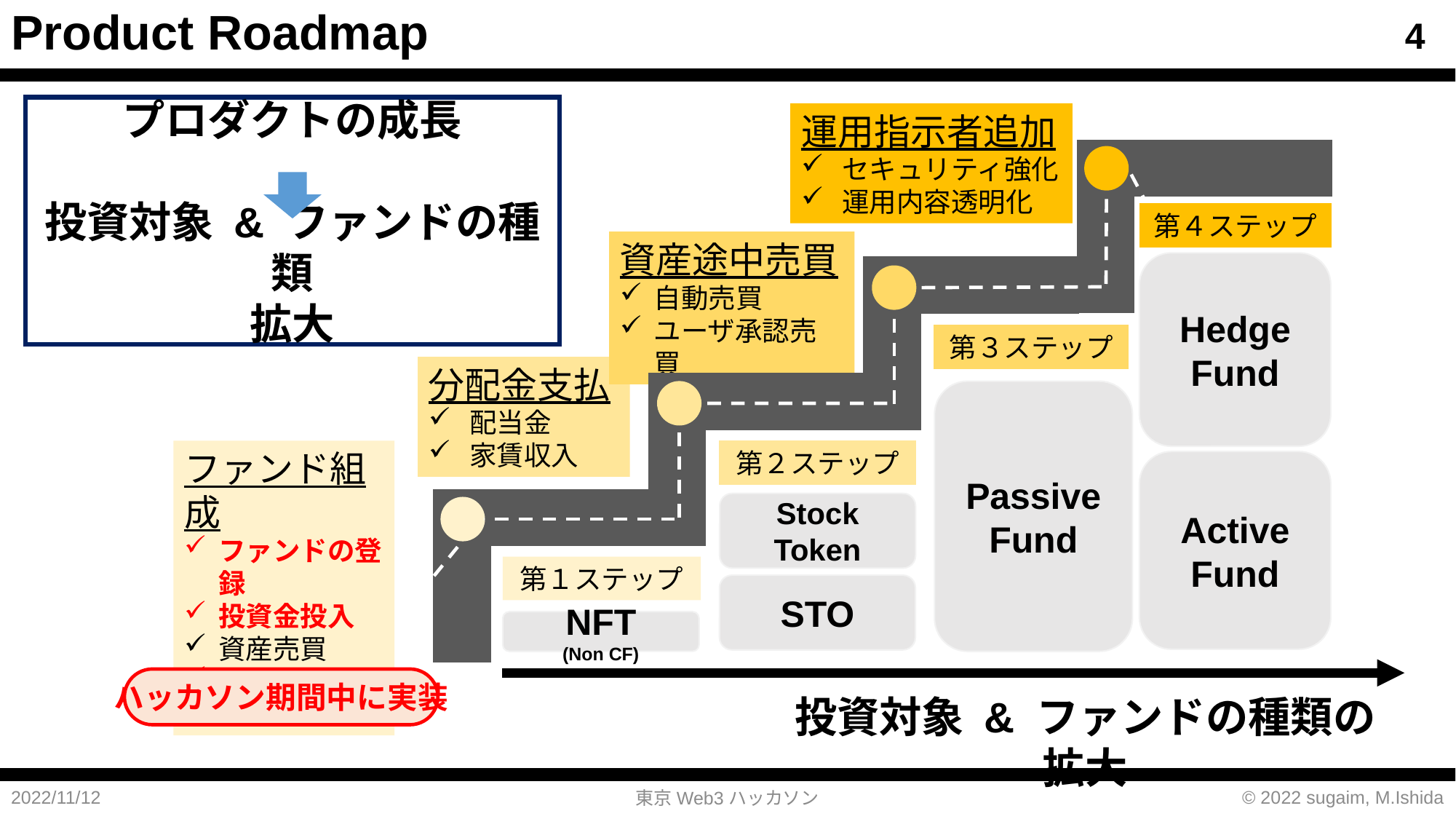

# Product Roadmap
4
プロダクトの成長

投資対象 & ファンドの種類
拡大
運用指示者追加
セキュリティ強化
運用内容透明化

第４ステップ
資産途中売買
自動売買
ユーザ承認売買
Hedge
Fund

第３ステップ
分配金支払
配当金
家賃収入

Passive
Fund

ファンド組成
ファンドの登録
投資金投入
資産売買
トークン発行
満期償還
第２ステップ
Active
Fund

Stock
Token

第１ステップ
STO
NFT
(Non CF)
ハッカソン期間中に実装
投資対象 & ファンドの種類の拡大
2022/11/12
東京Web3ハッカソン